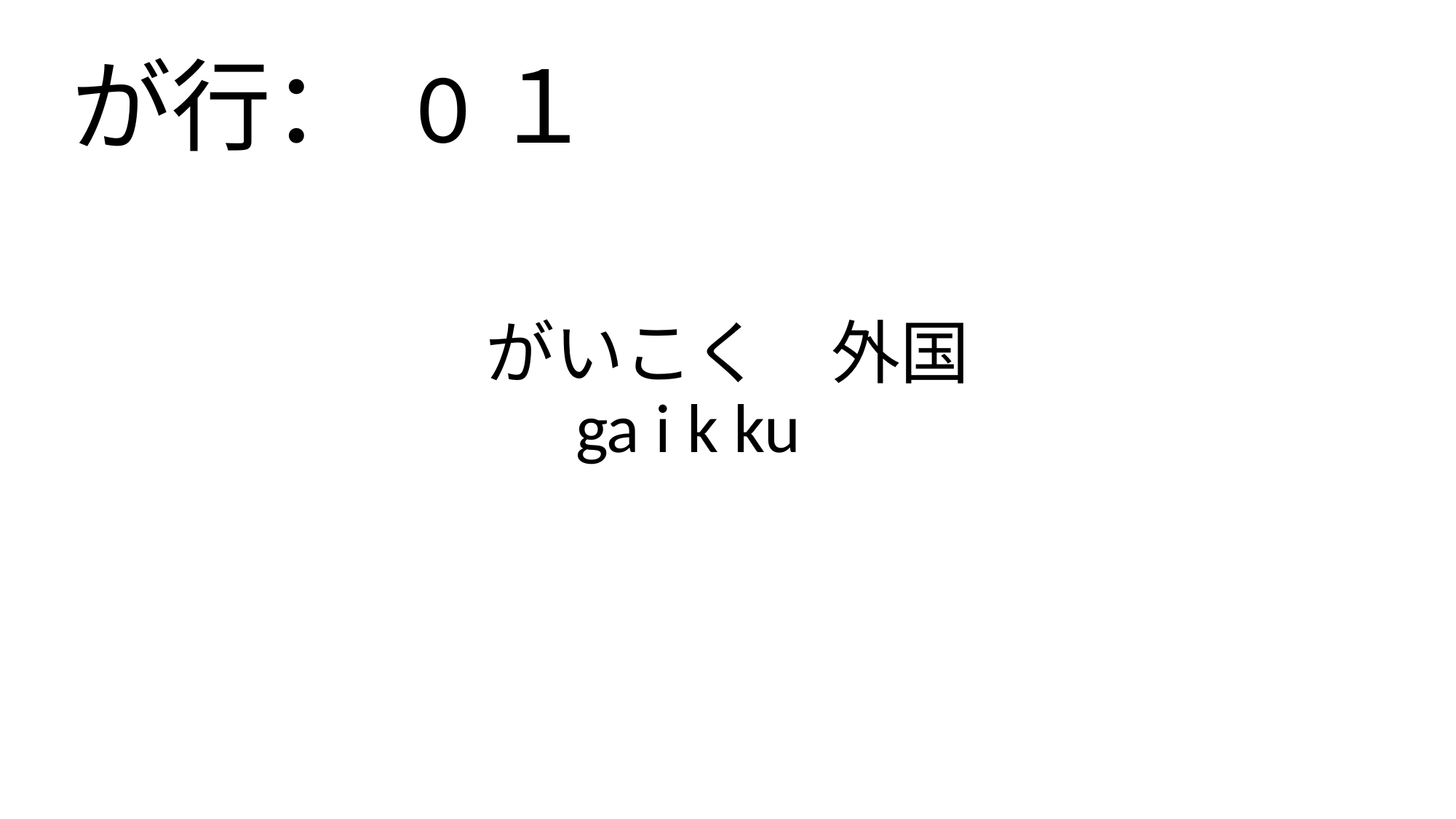

が行： 0１
# がいこく　外国 ga i k ku